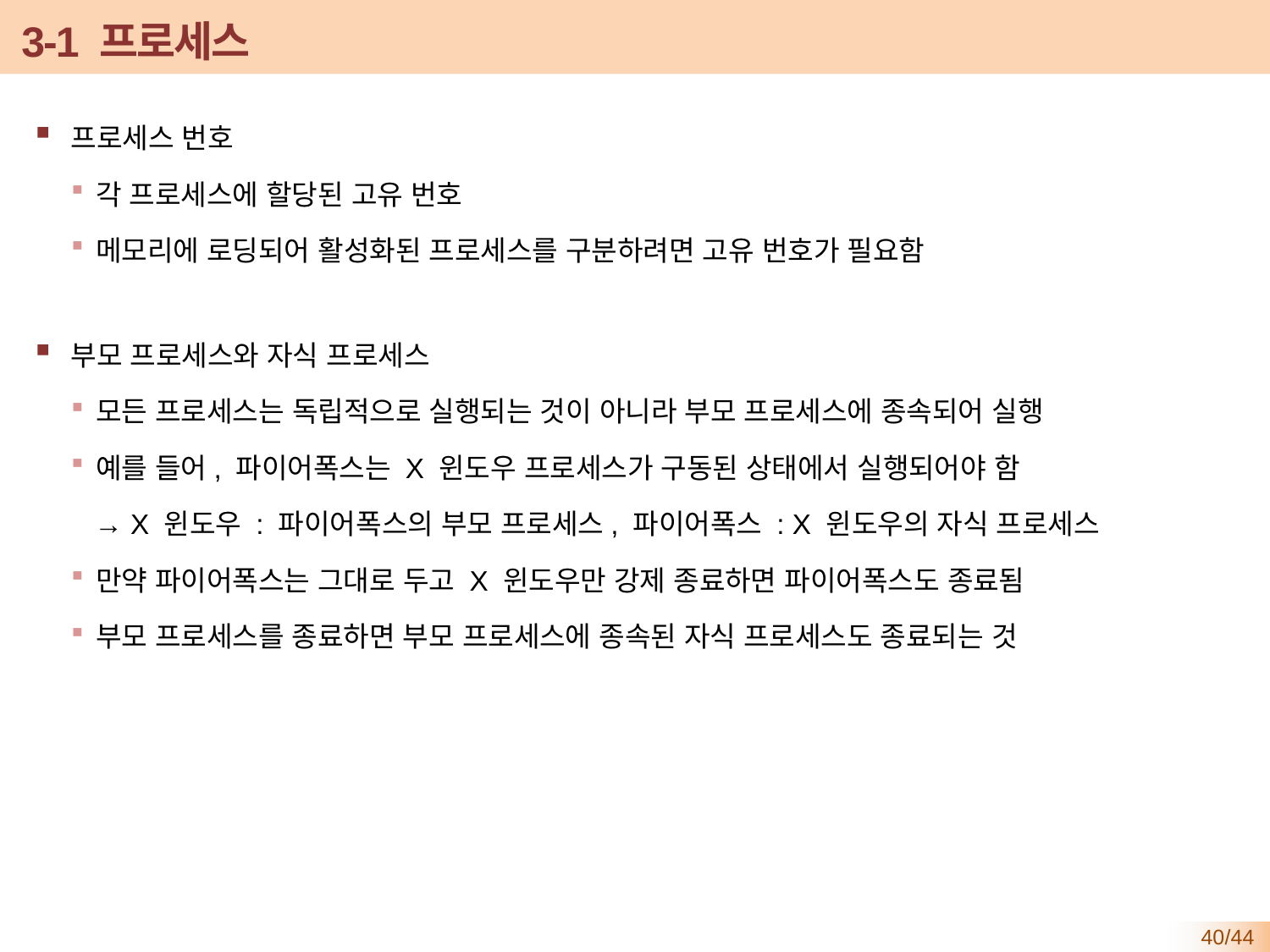

# 3-1 프로세스
프로세스 번호
각 프로세스에 할당된 고유 번호
메모리에 로딩되어 활성화된 프로세스를 구분하려면 고유 번호가 필요함

부모 프로세스와 자식 프로세스
모든 프로세스는 독립적으로 실행되는 것이 아니라 부모 프로세스에 종속되어 실행
예를 들어, 파이어폭스는 X 윈도우 프로세스가 구동된 상태에서 실행되어야 함
   → X 윈도우 : 파이어폭스의 부모 프로세스, 파이어폭스 : X 윈도우의 자식 프로세스
만약 파이어폭스는 그대로 두고 X 윈도우만 강제 종료하면 파이어폭스도 종료됨
부모 프로세스를 종료하면 부모 프로세스에 종속된 자식 프로세스도 종료되는 것